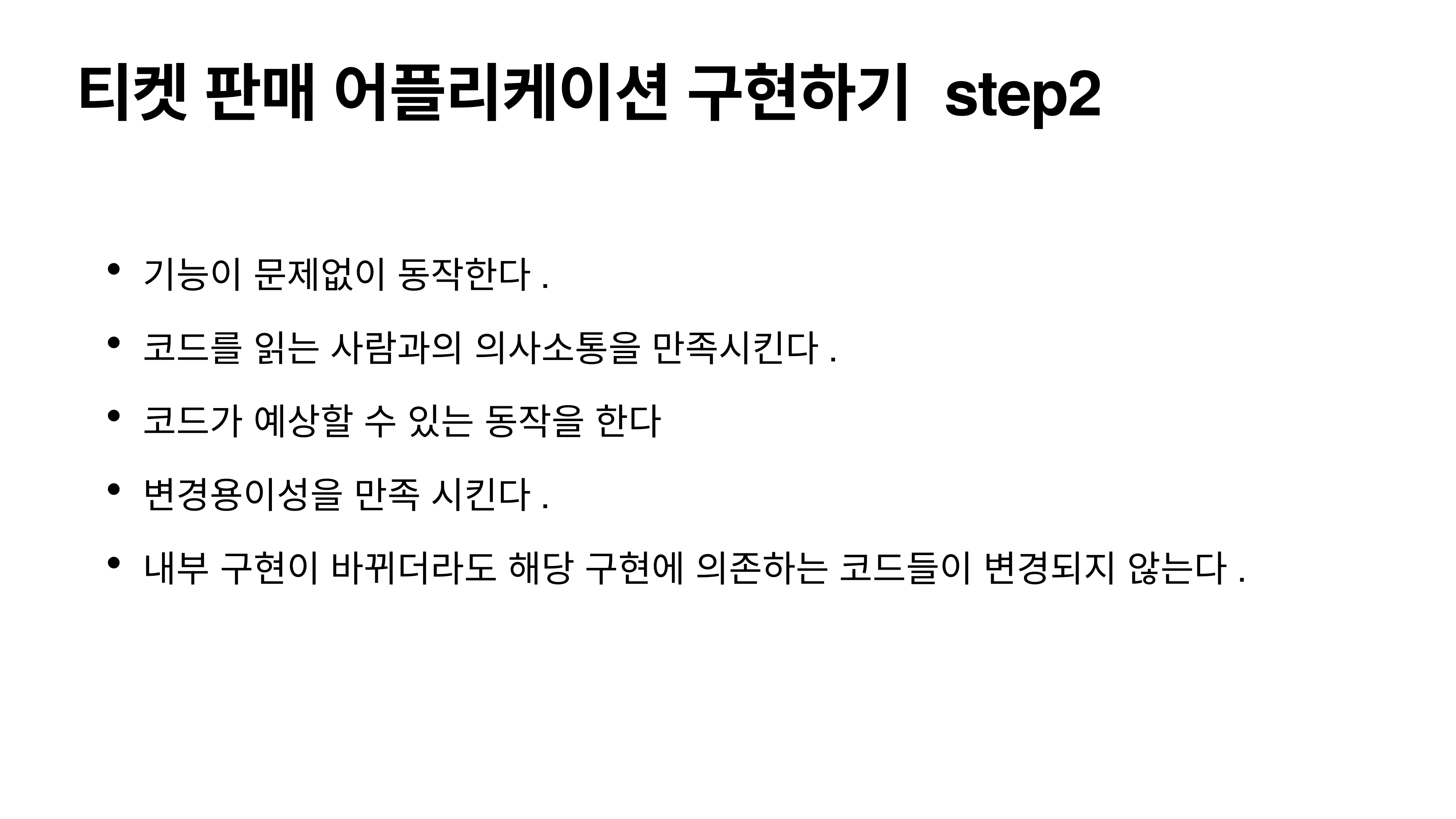

# 티켓 판매 어플리케이션 구현하기 step2
기능이 문제없이 동작한다.
코드를 읽는 사람과의 의사소통을 만족시킨다.
코드가 예상할 수 있는 동작을 한다
변경용이성을 만족 시킨다.
내부 구현이 바뀌더라도 해당 구현에 의존하는 코드들이 변경되지 않는다.